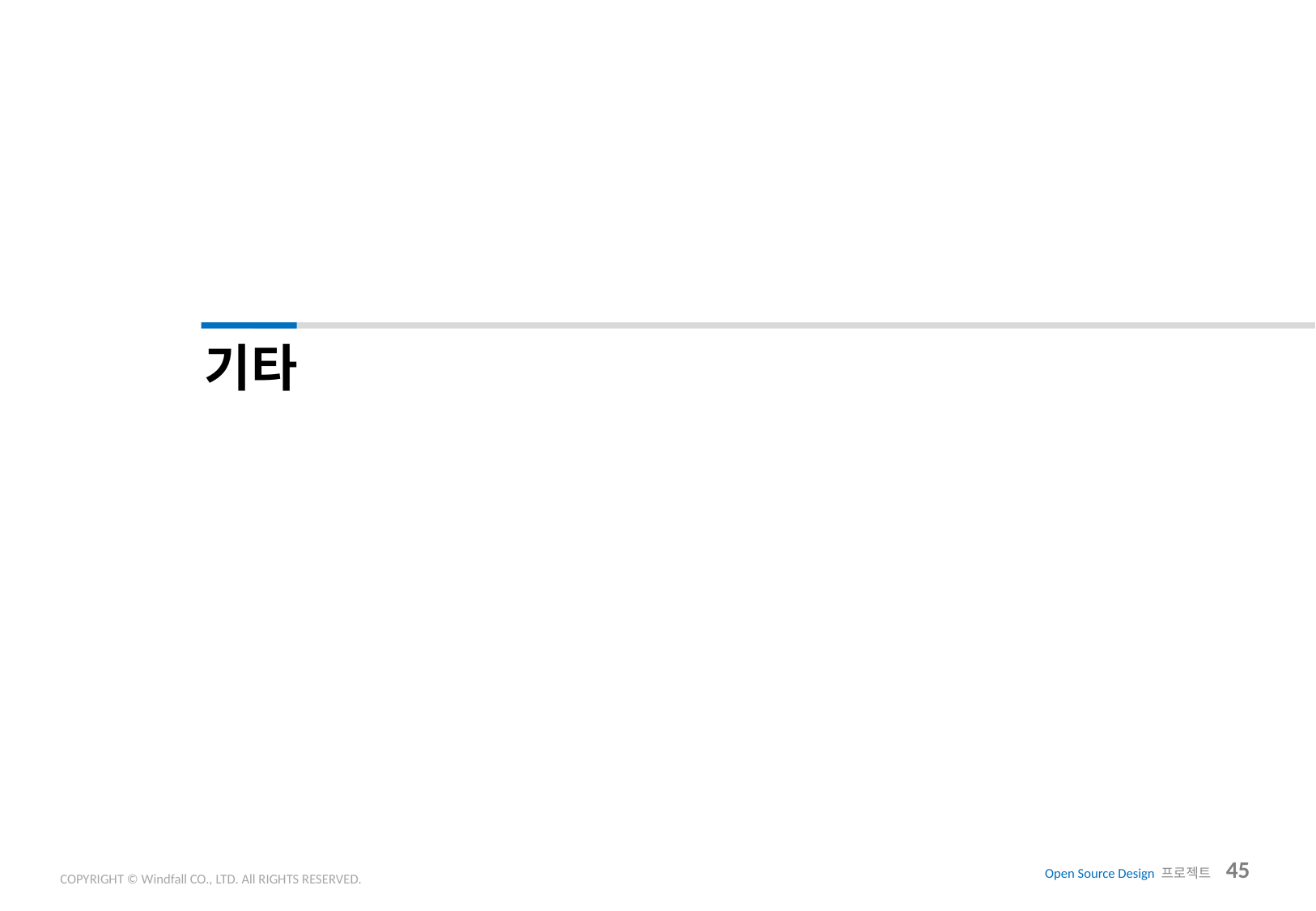

# 기타
Open Source Design 프로젝트   45